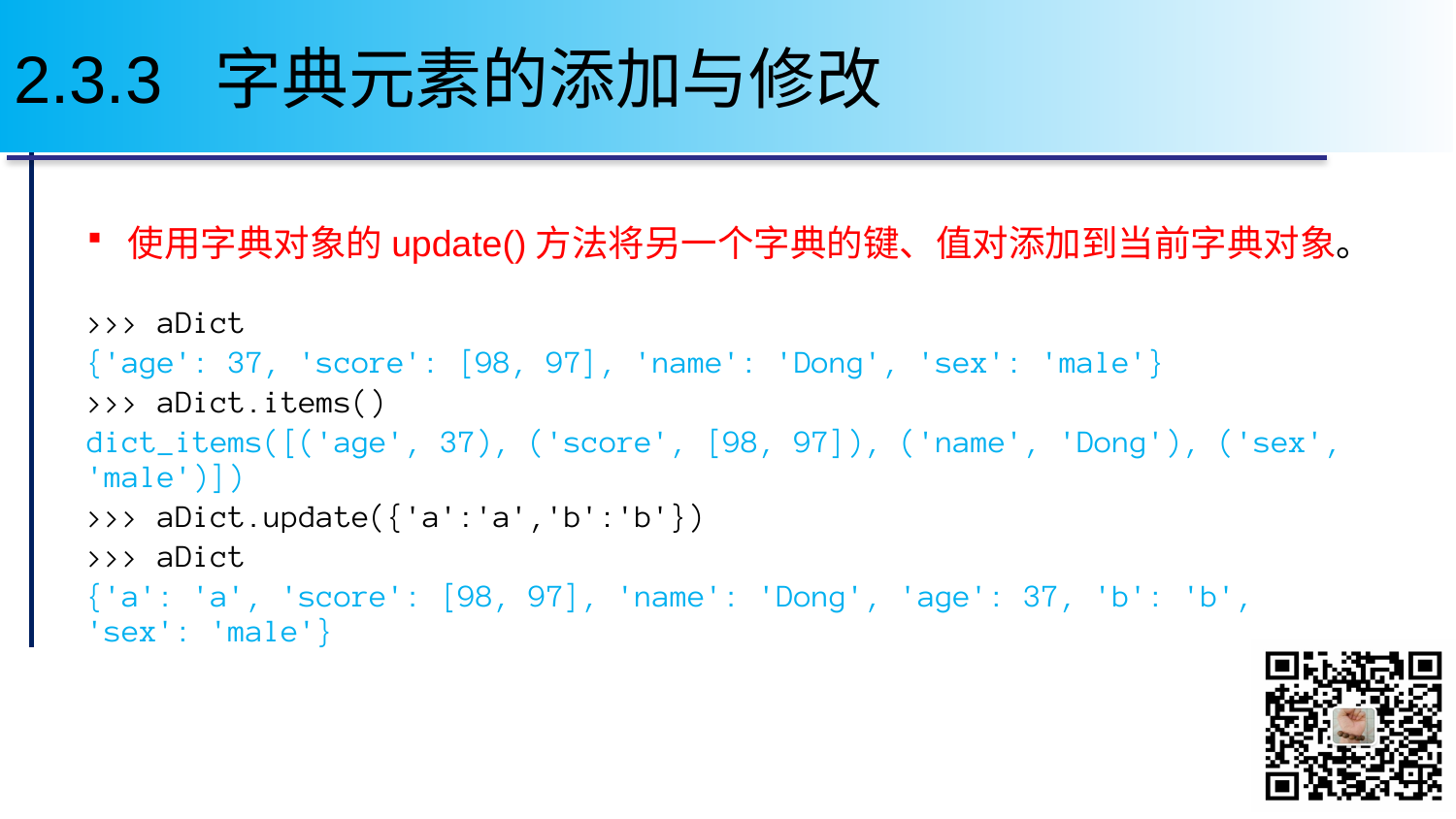

# 2.3.3  字典元素的添加与修改
使用字典对象的update()方法将另一个字典的键、值对添加到当前字典对象。

>>> aDict
{'age': 37, 'score': [98, 97], 'name': 'Dong', 'sex': 'male'}
>>> aDict.items()
dict_items([('age', 37), ('score', [98, 97]), ('name', 'Dong'), ('sex', 'male')])
>>> aDict.update({'a':'a','b':'b'})
>>> aDict
{'a': 'a', 'score': [98, 97], 'name': 'Dong', 'age': 37, 'b': 'b', 'sex': 'male'}